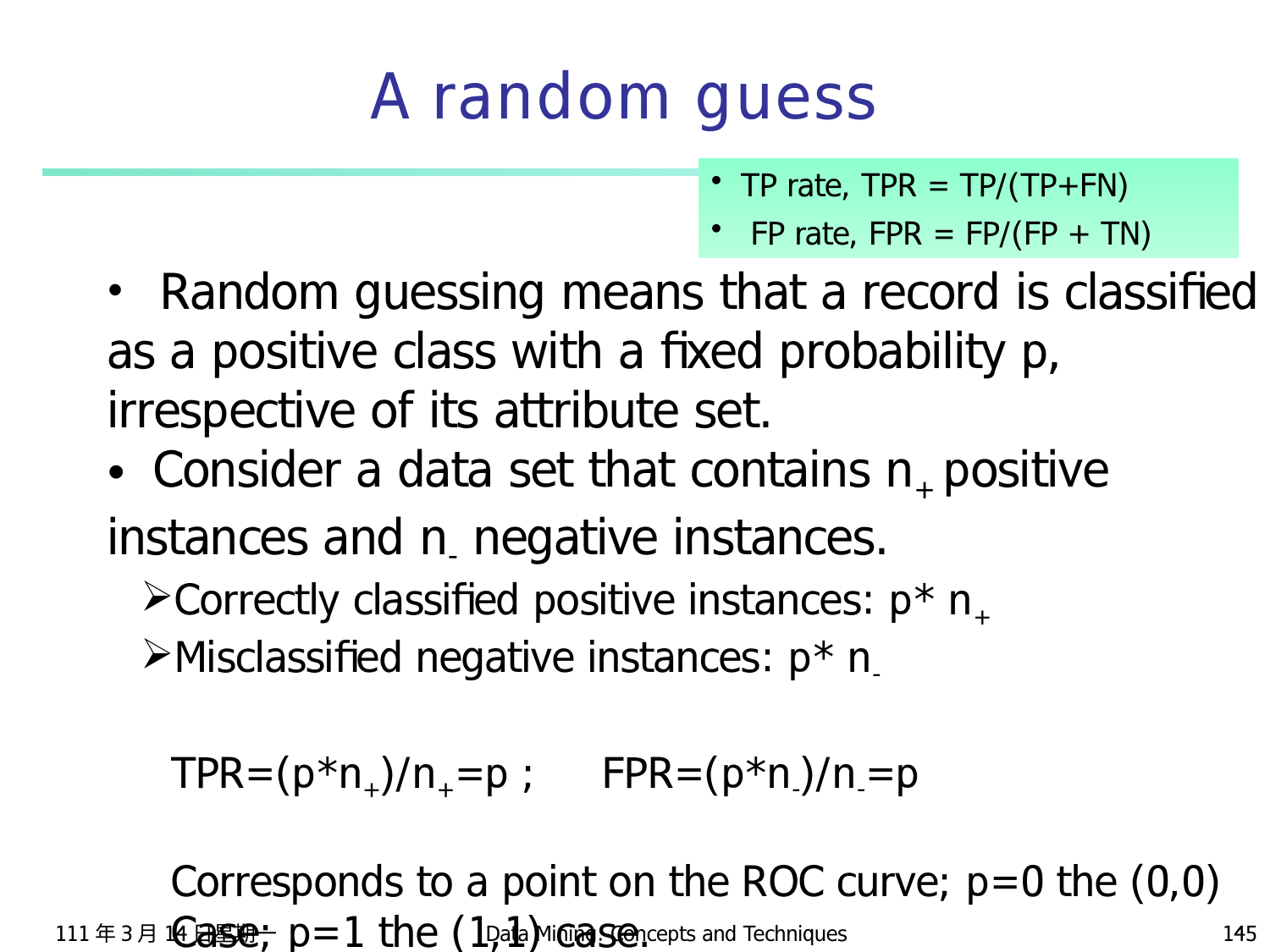

# A random guess
TP rate, TPR = TP/(TP+FN)
 FP rate, FPR = FP/(FP + TN)
  Random guessing means that a record is classified
as a positive class with a fixed probability p,
irrespective of its attribute set.
 Consider a data set that contains n+ positive
instances and n- negative instances.
Correctly classified positive instances: p* n+
Misclassified negative instances: p* n-

TPR=(p*n+)/n+=p ;     FPR=(p*n-)/n-=p

Corresponds to a point on the ROC curve; p=0 the (0,0)
Case; p=1 the (1,1) case.

111年3月14日星期一
Data Mining: Concepts and Techniques
145